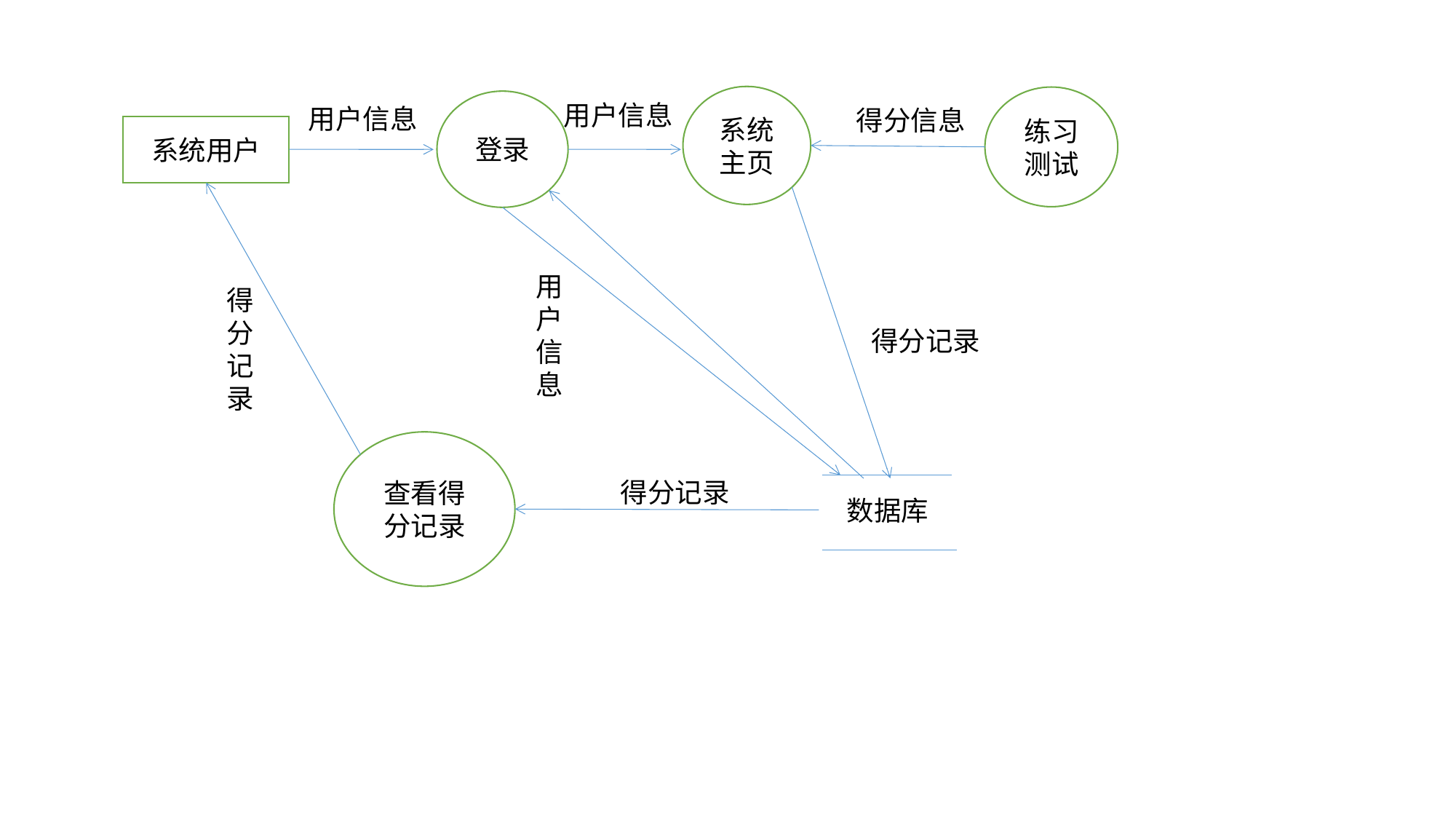

系统主页
练习测试
登录
用户信息
用户信息
得分信息
系统用户
用户信息
得分记录
得分记录
查看得分记录
得分记录
数据库